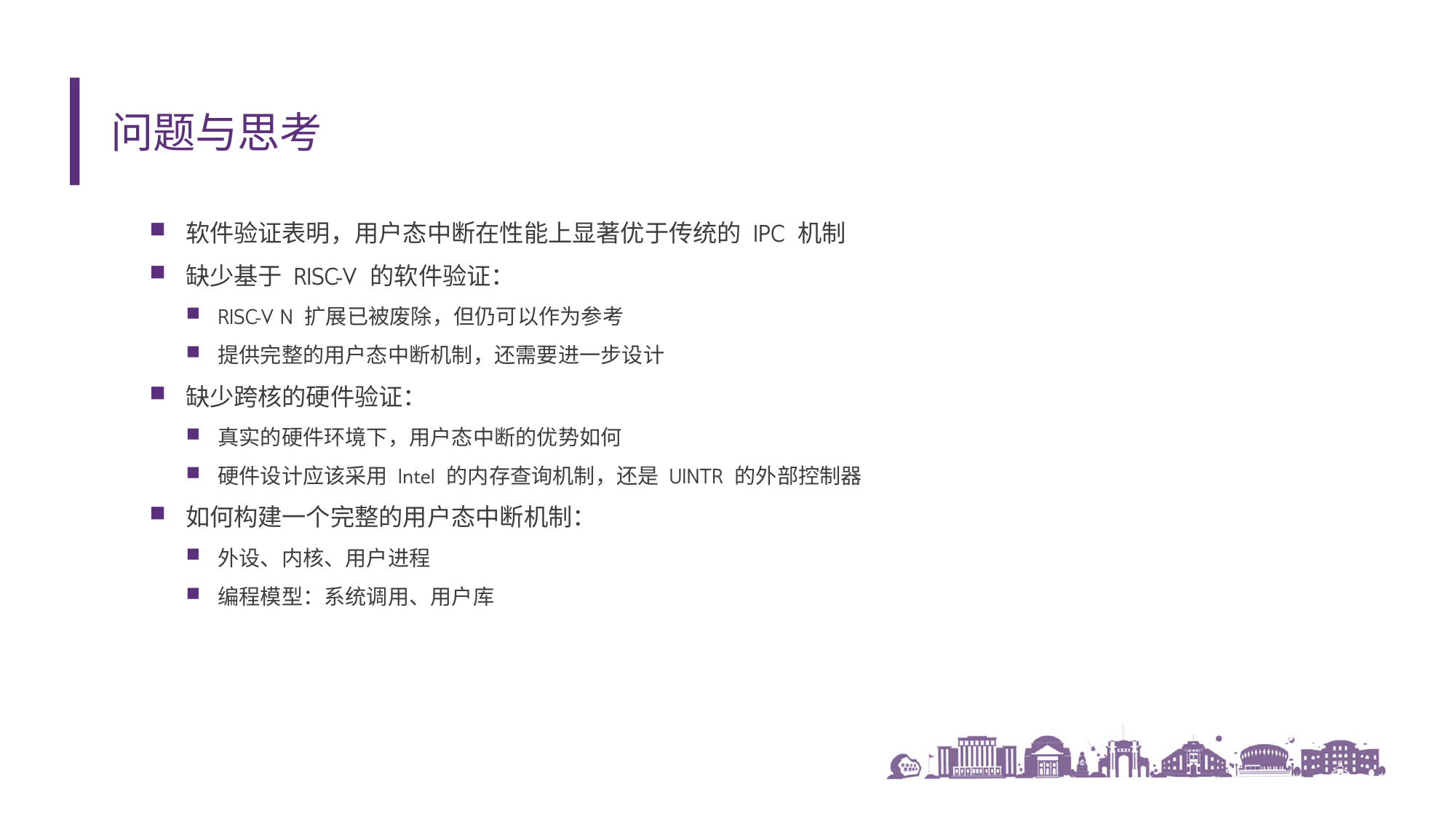

# 问题与思考
软件验证表明，用户态中断在性能上显著优于传统的 IPC 机制
缺少基于 RISC-V 的软件验证：
RISC-V N 扩展已被废除，但仍可以作为参考
提供完整的用户态中断机制，还需要进一步设计
缺少跨核的硬件验证：
真实的硬件环境下，用户态中断的优势如何
硬件设计应该采用 Intel 的内存查询机制，还是 UINTR 的外部控制器
如何构建一个完整的用户态中断机制：
外设、内核、用户进程
编程模型：系统调用、用户库